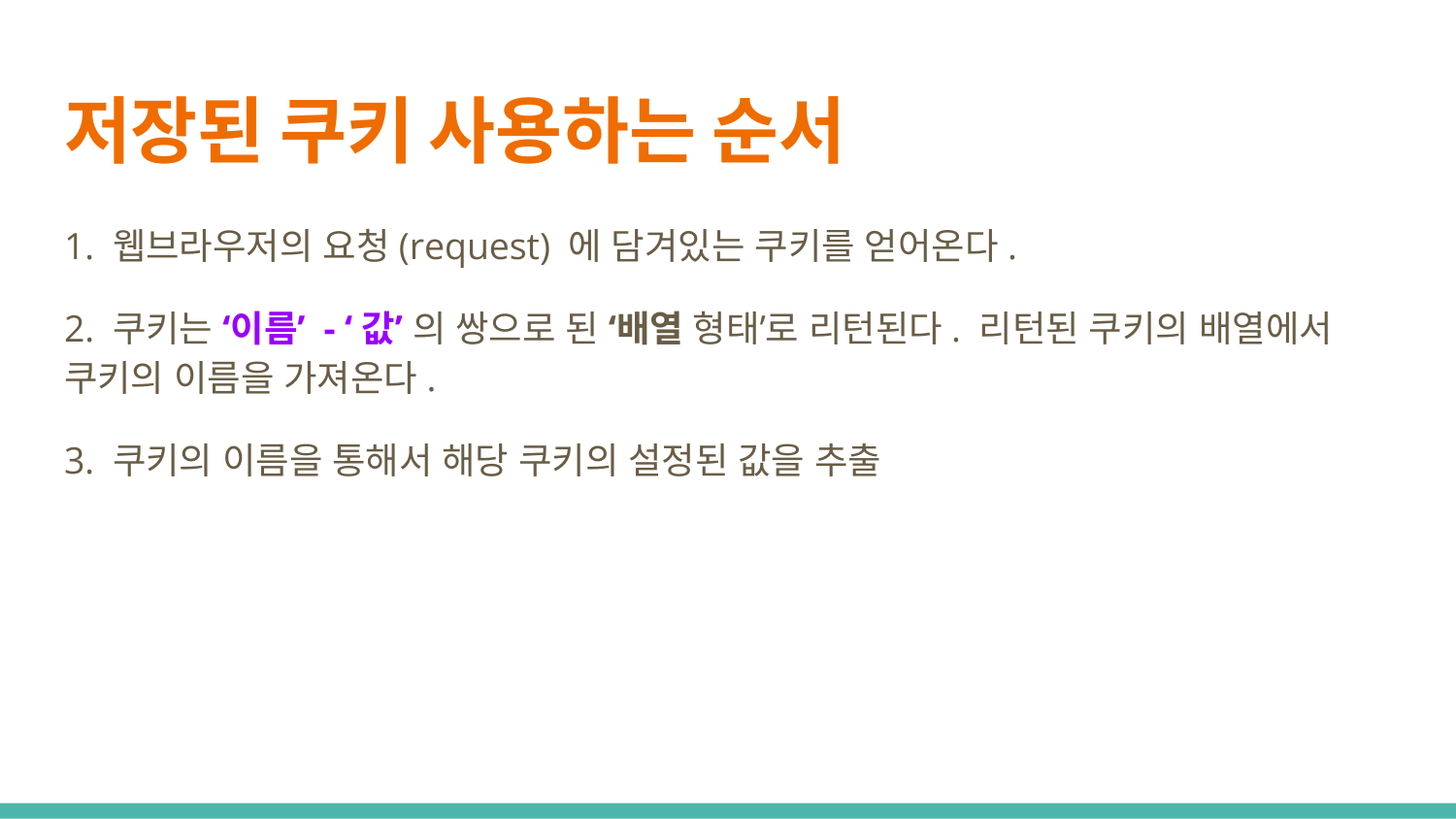

# 저장된 쿠키 사용하는 순서
1. 웹브라우저의 요청(request) 에 담겨있는 쿠키를 얻어온다.
2. 쿠키는 ‘이름’ - ‘값’ 의 쌍으로 된 ‘배열 형태’로 리턴된다. 리턴된 쿠키의 배열에서 쿠키의 이름을 가져온다.
3. 쿠키의 이름을 통해서 해당 쿠키의 설정된 값을 추출